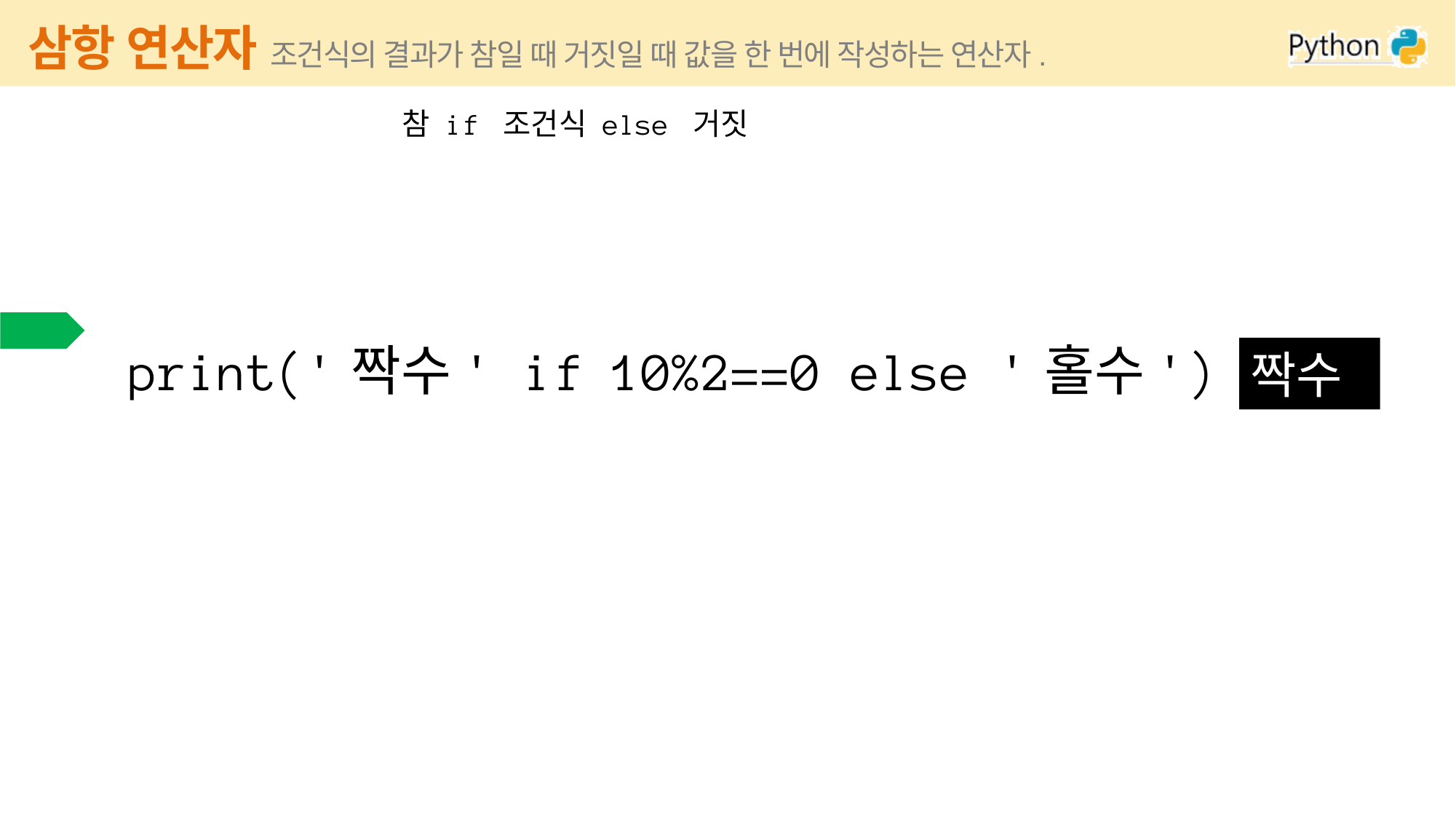

# 삼항 연산자 조건식의 결과가 참일 때 거짓일 때 값을 한 번에 작성하는 연산자.
참 if 조건식 else 거짓

코드
print('짝수' if 10%2==0 else '홀수')
짝수